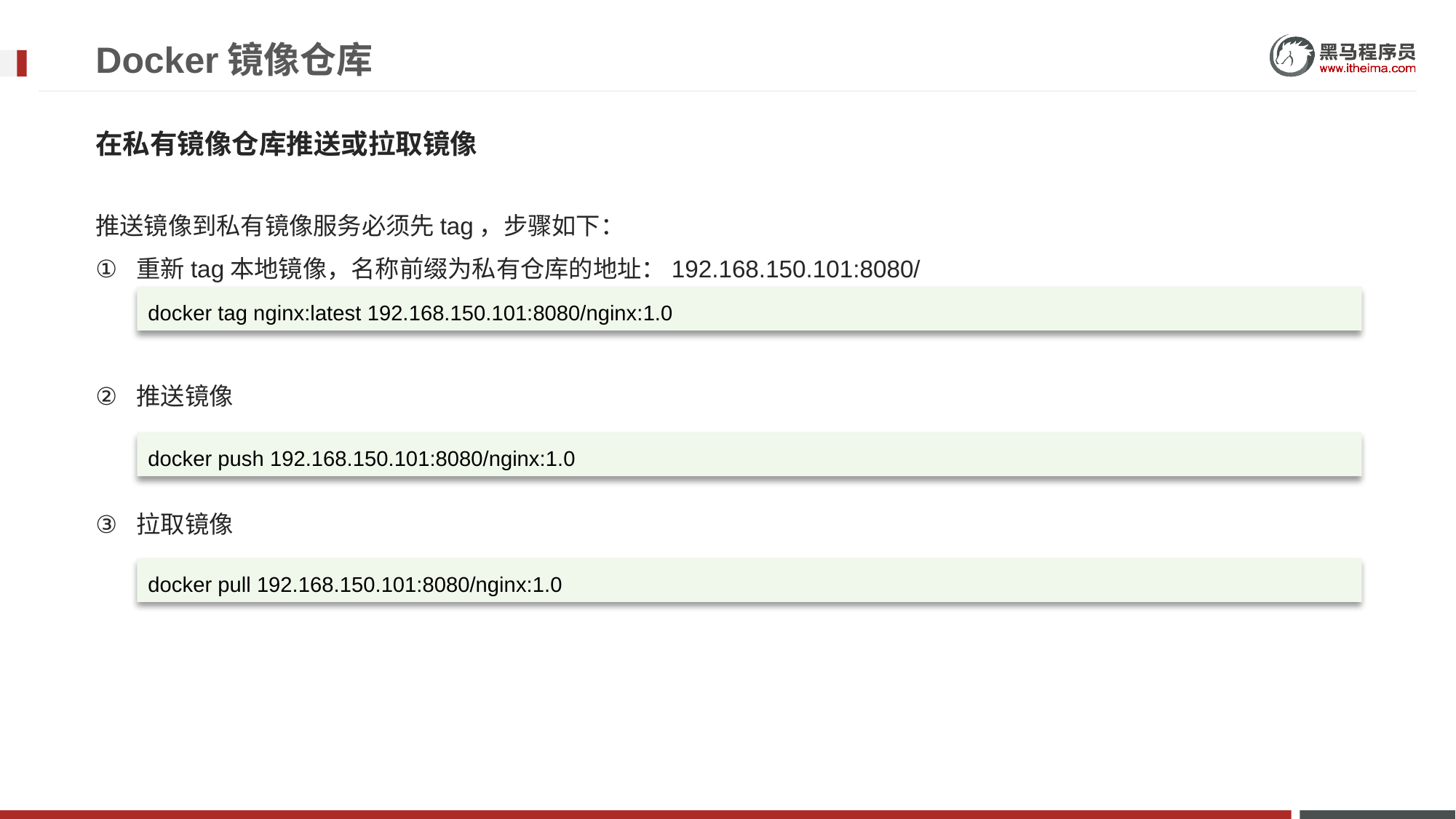

# Docker镜像仓库
在私有镜像仓库推送或拉取镜像
推送镜像到私有镜像服务必须先tag，步骤如下：
重新tag本地镜像，名称前缀为私有仓库的地址：192.168.150.101:8080/

推送镜像

拉取镜像
docker tag nginx:latest 192.168.150.101:8080/nginx:1.0
docker push 192.168.150.101:8080/nginx:1.0
docker pull 192.168.150.101:8080/nginx:1.0